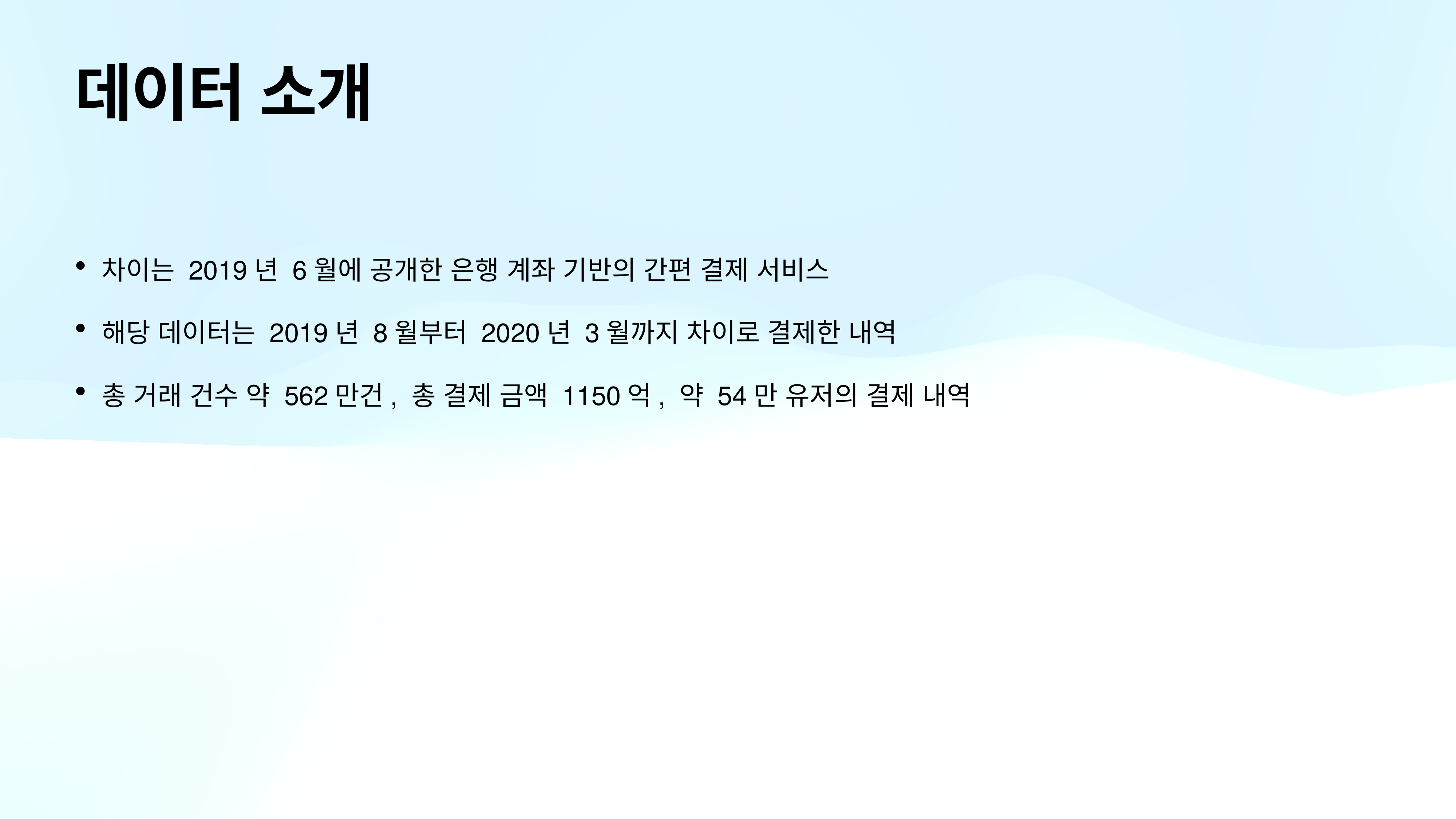

# 데이터 소개
차이는 2019년 6월에 공개한 은행 계좌 기반의 간편 결제 서비스
해당 데이터는 2019년 8월부터 2020년 3월까지 차이로 결제한 내역
총 거래 건수 약 562만건, 총 결제 금액 1150억, 약 54만 유저의 결제 내역